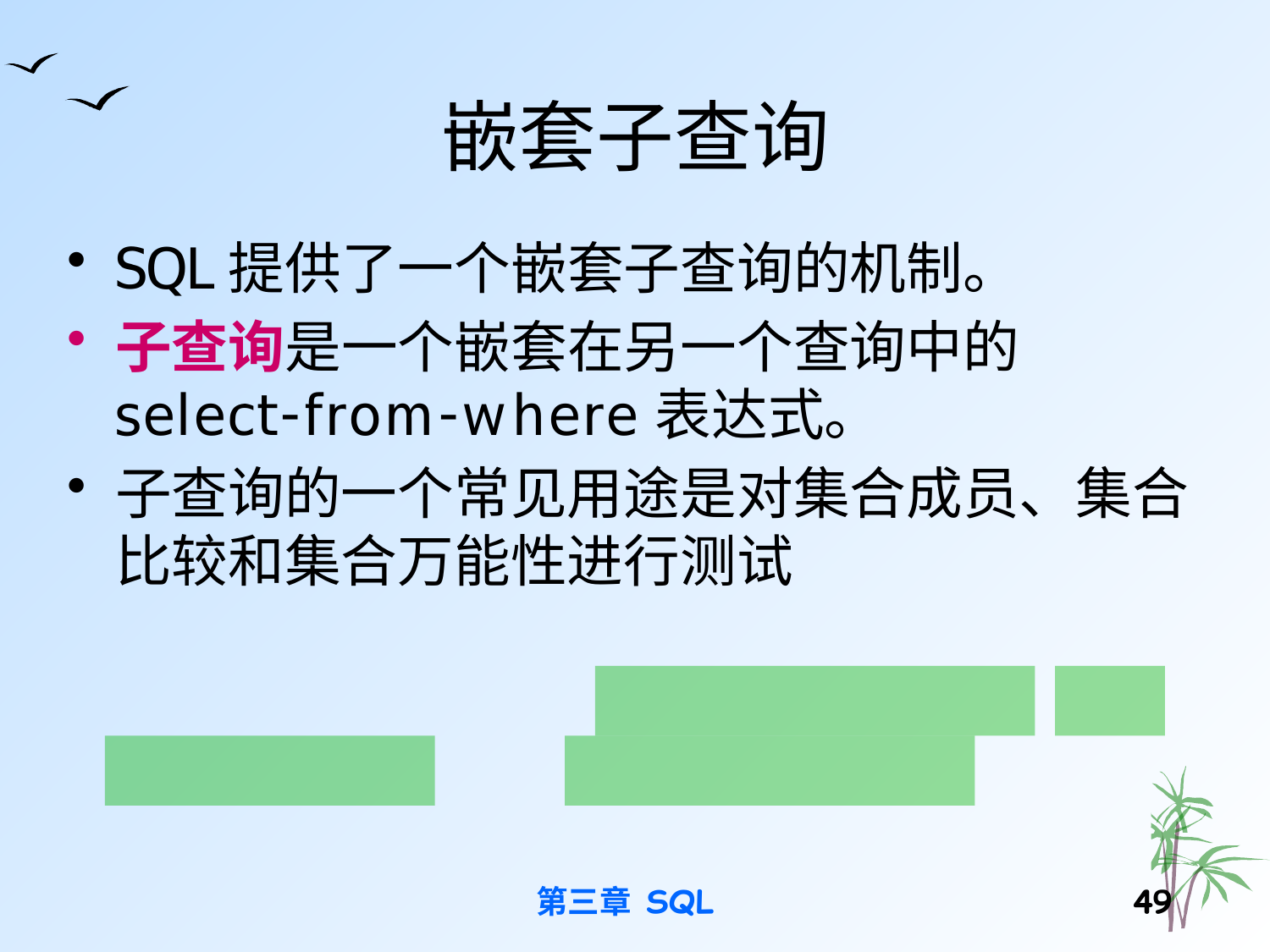

# 嵌套子查询
SQL提供了一个嵌套子查询的机制。
子查询是一个嵌套在另一个查询中的select-from-where表达式。
子查询的一个常见用途是对集合成员、集合比较和集合万能性进行测试

第三章 SQL
49